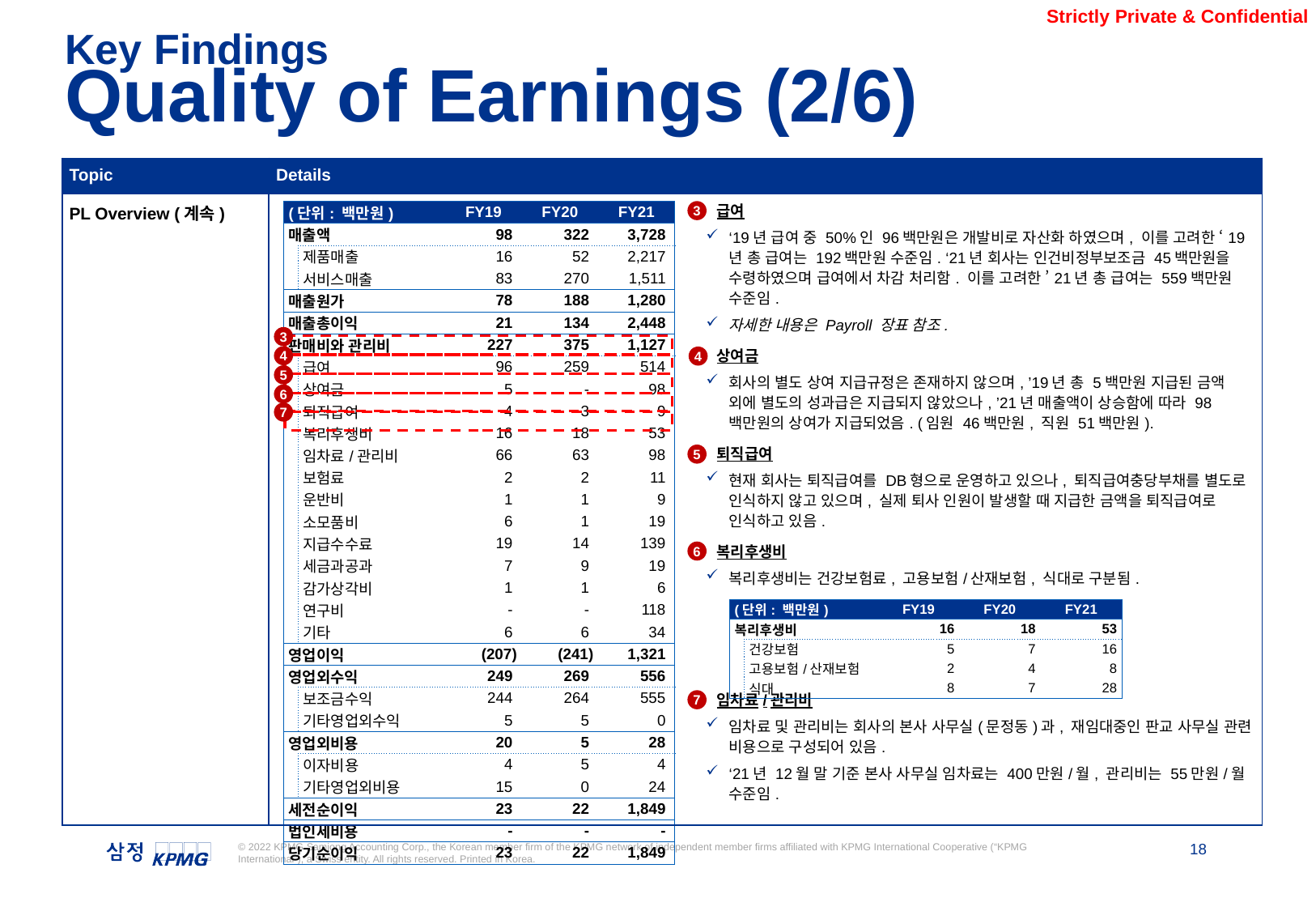

Key Findings
Quality of Earnings (2/6)
| Topic | Details |
| --- | --- |
| PL Overview (계속) | 급여 ‘19년 급여 중 50%인 96백만원은 개발비로 자산화 하였으며, 이를 고려한 ‘19년 총 급여는 192백만원 수준임. ‘21년 회사는 인건비정부보조금 45백만원을 수령하였으며 급여에서 차감 처리함. 이를 고려한 ’21년 총 급여는 559백만원 수준임. 자세한 내용은 Payroll 장표 참조. 상여금 회사의 별도 상여 지급규정은 존재하지 않으며, ’19년 총 5백만원 지급된 금액 외에 별도의 성과급은 지급되지 않았으나, ’21년 매출액이 상승함에 따라 98백만원의 상여가 지급되었음. (임원 46백만원, 직원 51백만원). 퇴직급여 현재 회사는 퇴직급여를 DB형으로 운영하고 있으나, 퇴직급여충당부채를 별도로 인식하지 않고 있으며, 실제 퇴사 인원이 발생할 때 지급한 금액을 퇴직급여로 인식하고 있음. 복리후생비 복리후생비는 건강보험료, 고용보험/산재보험, 식대로 구분됨. 임차료/관리비 임차료 및 관리비는 회사의 본사 사무실(문정동)과, 재임대중인 판교 사무실 관련 비용으로 구성되어 있음. ‘21년 12월 말 기준 본사 사무실 임차료는 400만원/월, 관리비는 55만원/월 수준임. |
3
| (단위: 백만원) |  |  | FY19 | FY20 | FY21 |
| --- | --- | --- | --- | --- | --- |
| 매출액 |  |  | 98 | 322 | 3,728 |
|  | 제품매출 |  | 16 | 52 | 2,217 |
|  | 서비스매출 |  | 83 | 270 | 1,511 |
| 매출원가 |  |  | 78 | 188 | 1,280 |
| 매출총이익 |  |  | 21 | 134 | 2,448 |
| 판매비와 관리비 |  |  | 227 | 375 | 1,127 |
|  | 급여 |  | 96 | 259 | 514 |
|  | 상여금 |  | 5 | - | 98 |
|  | 퇴직급여 |  | 4 | 3 | 9 |
|  | 복리후생비 |  | 16 | 18 | 53 |
|  | 임차료/관리비 |  | 66 | 63 | 98 |
|  | 보험료 |  | 2 | 2 | 11 |
|  | 운반비 |  | 1 | 1 | 9 |
|  | 소모품비 |  | 6 | 1 | 19 |
|  | 지급수수료 |  | 19 | 14 | 139 |
|  | 세금과공과 |  | 7 | 9 | 19 |
|  | 감가상각비 |  | 1 | 1 | 6 |
|  | 연구비 |  | - | - | 118 |
|  | 기타 |  | 6 | 6 | 34 |
| 영업이익 |  |  | (207) | (241) | 1,321 |
| 영업외수익 |  |  | 249 | 269 | 556 |
|  | 보조금수익 |  | 244 | 264 | 555 |
|  | 기타영업외수익 |  | 5 | 5 | 0 |
| 영업외비용 |  |  | 20 | 5 | 28 |
|  | 이자비용 |  | 4 | 5 | 4 |
|  | 기타영업외비용 |  | 15 | 0 | 24 |
| 세전순이익 |  |  | 23 | 22 | 1,849 |
| 법인세비용 |  |  | - | - | - |
| 당기순이익 |  |  | 23 | 22 | 1,849 |
3

4
4

5

6

7

5
6
| (단위: 백만원) |  | FY19 | FY20 | FY21 |
| --- | --- | --- | --- | --- |
| 복리후생비 |  | 16 | 18 | 53 |
|  | 건강보험 | 5 | 7 | 16 |
|  | 고용보험/산재보험 | 2 | 4 | 8 |
|  | 식대 | 8 | 7 | 28 |
7